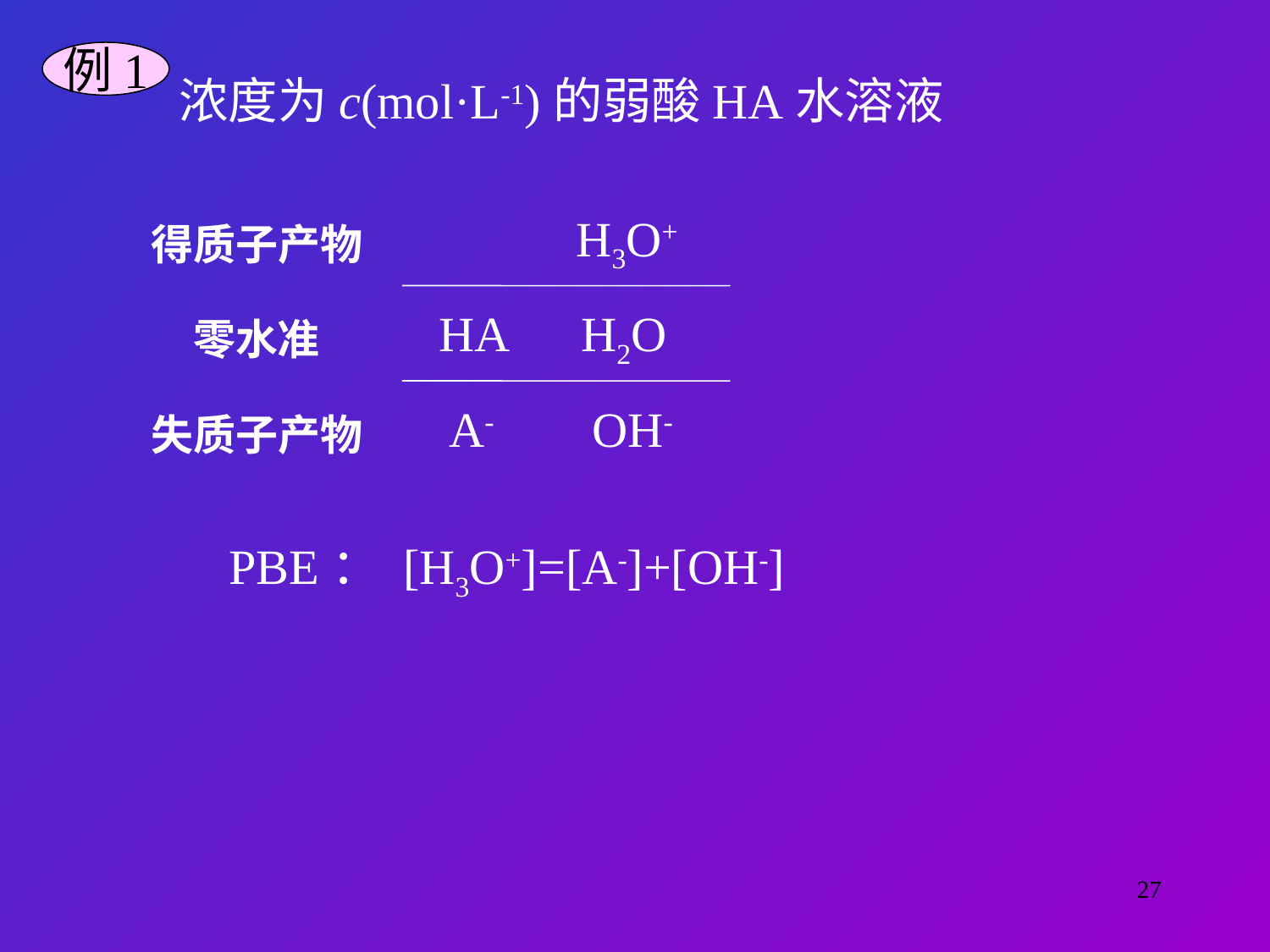

例1
浓度为c(mol·L-1)的弱酸HA水溶液
H3O+
得质子产物

HA      H2O
零水准

A-        OH-
失质子产物
PBE： [H3O+]=[A-]+[OH-]
27